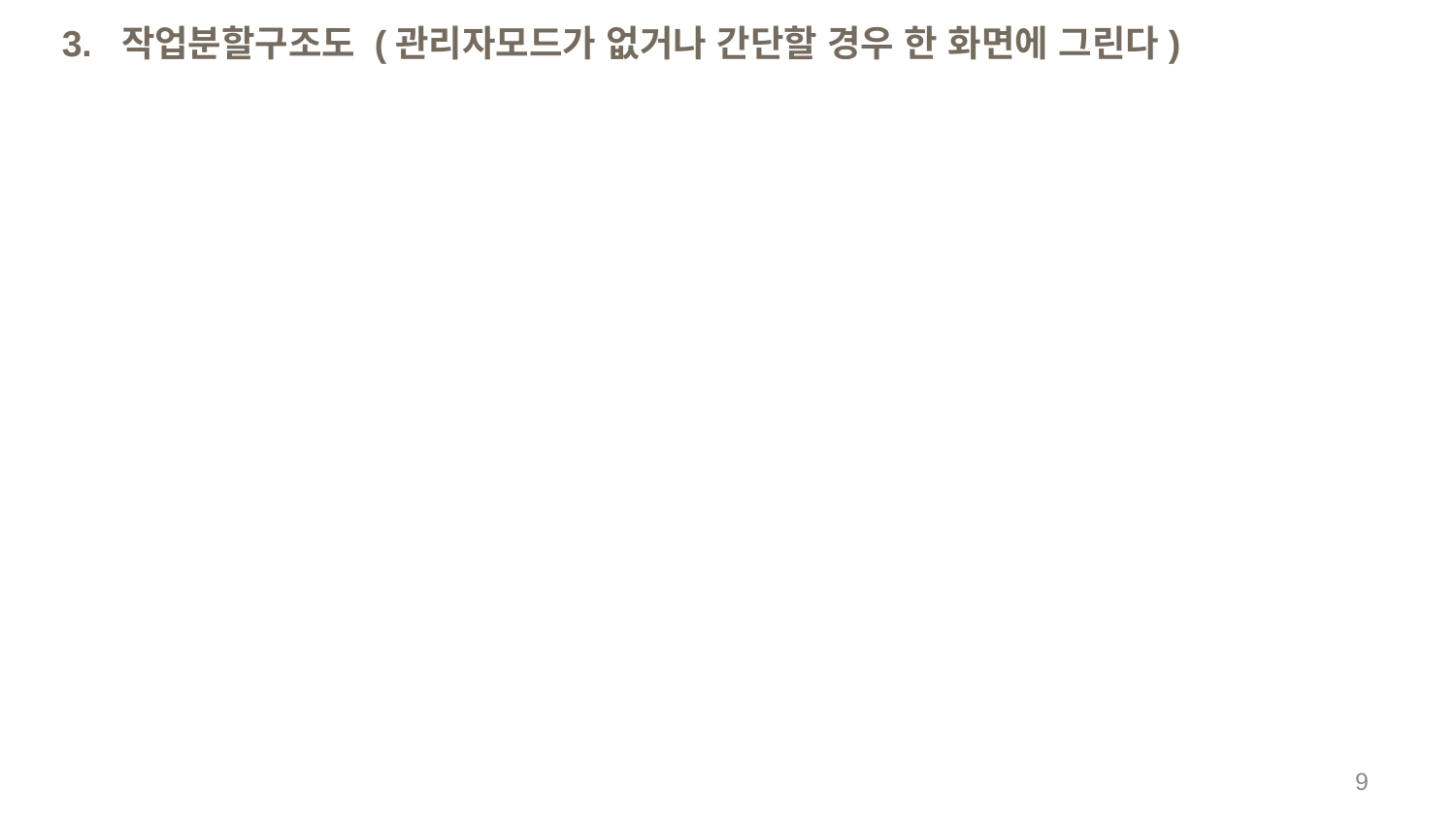

3.  작업분할구조도 (관리자모드가 없거나 간단할 경우 한 화면에 그린다)
9